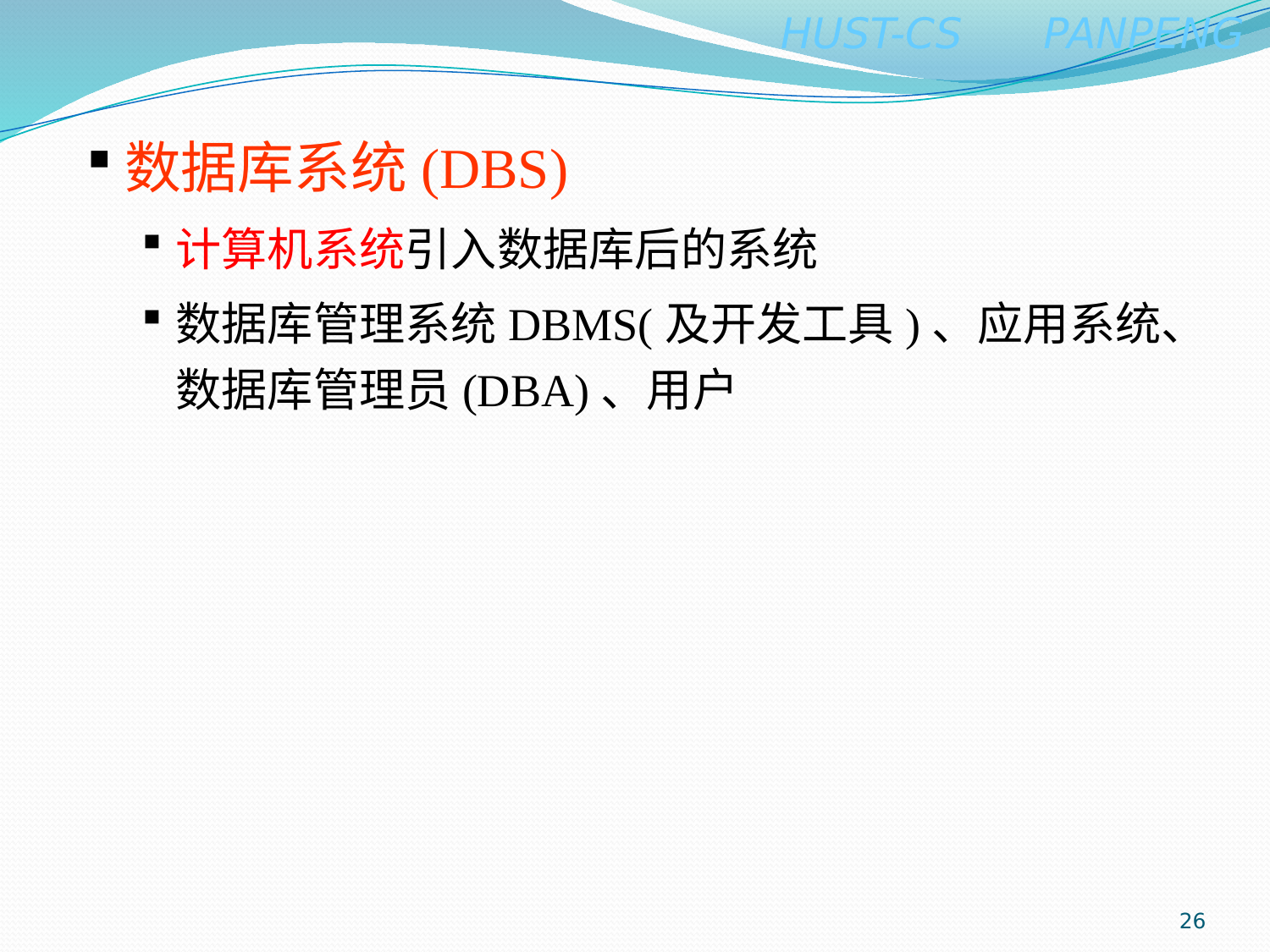

数据库系统(DBS)
计算机系统引入数据库后的系统
数据库管理系统DBMS(及开发工具)、应用系统、数据库管理员(DBA)、用户

26